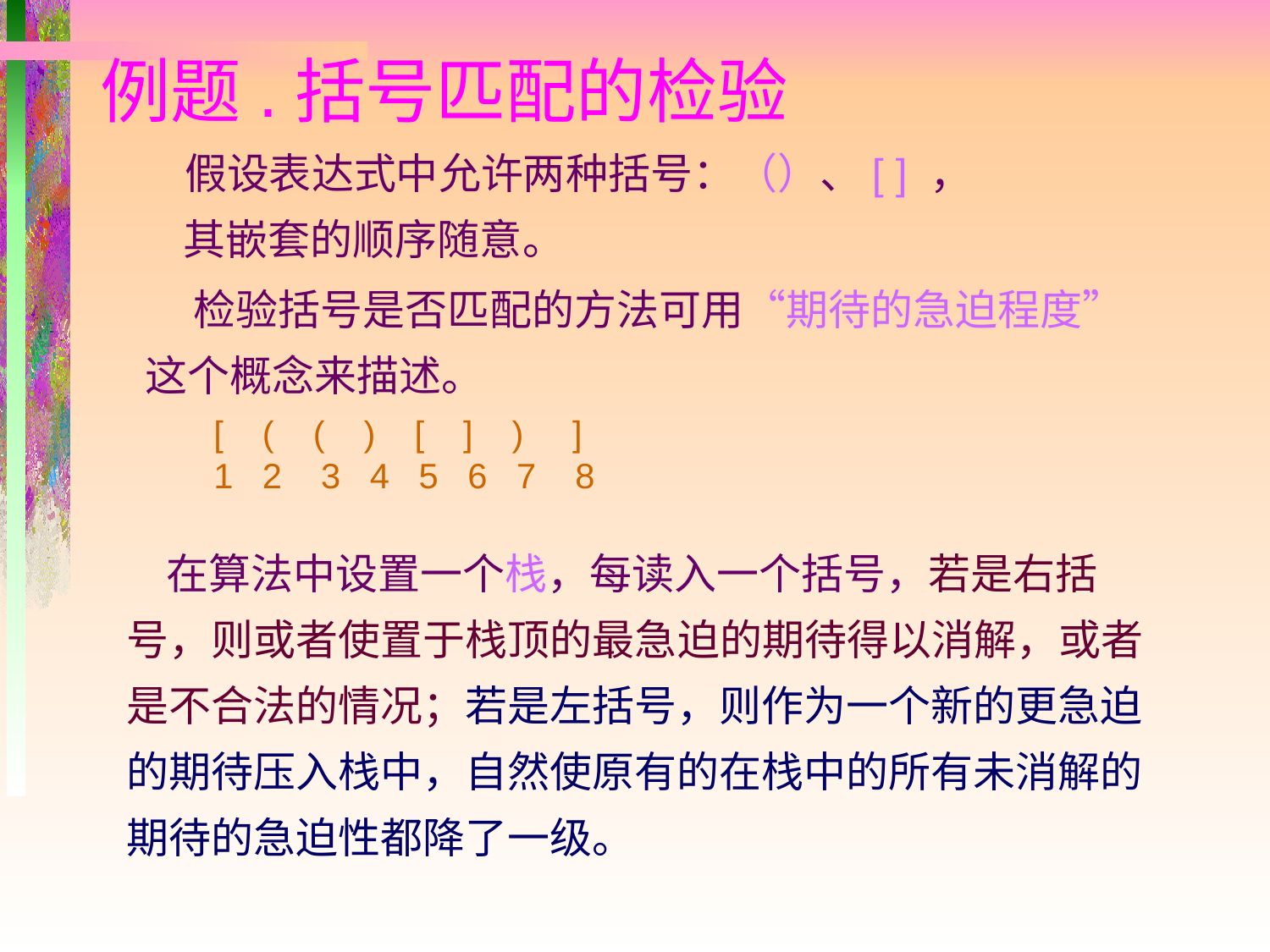

例题.括号匹配的检验
    假设表达式中允许两种括号：（）、[ ] ，
   其嵌套的顺序随意。
    检验括号是否匹配的方法可用“期待的急迫程度”
这个概念来描述。
[    (    (    )    [    ]    )     ]
1   2    3   4   5   6   7    8
    在算法中设置一个栈，每读入一个括号，若是右括
号，则或者使置于栈顶的最急迫的期待得以消解，或者
是不合法的情况；若是左括号，则作为一个新的更急迫
的期待压入栈中，自然使原有的在栈中的所有未消解的
期待的急迫性都降了一级。